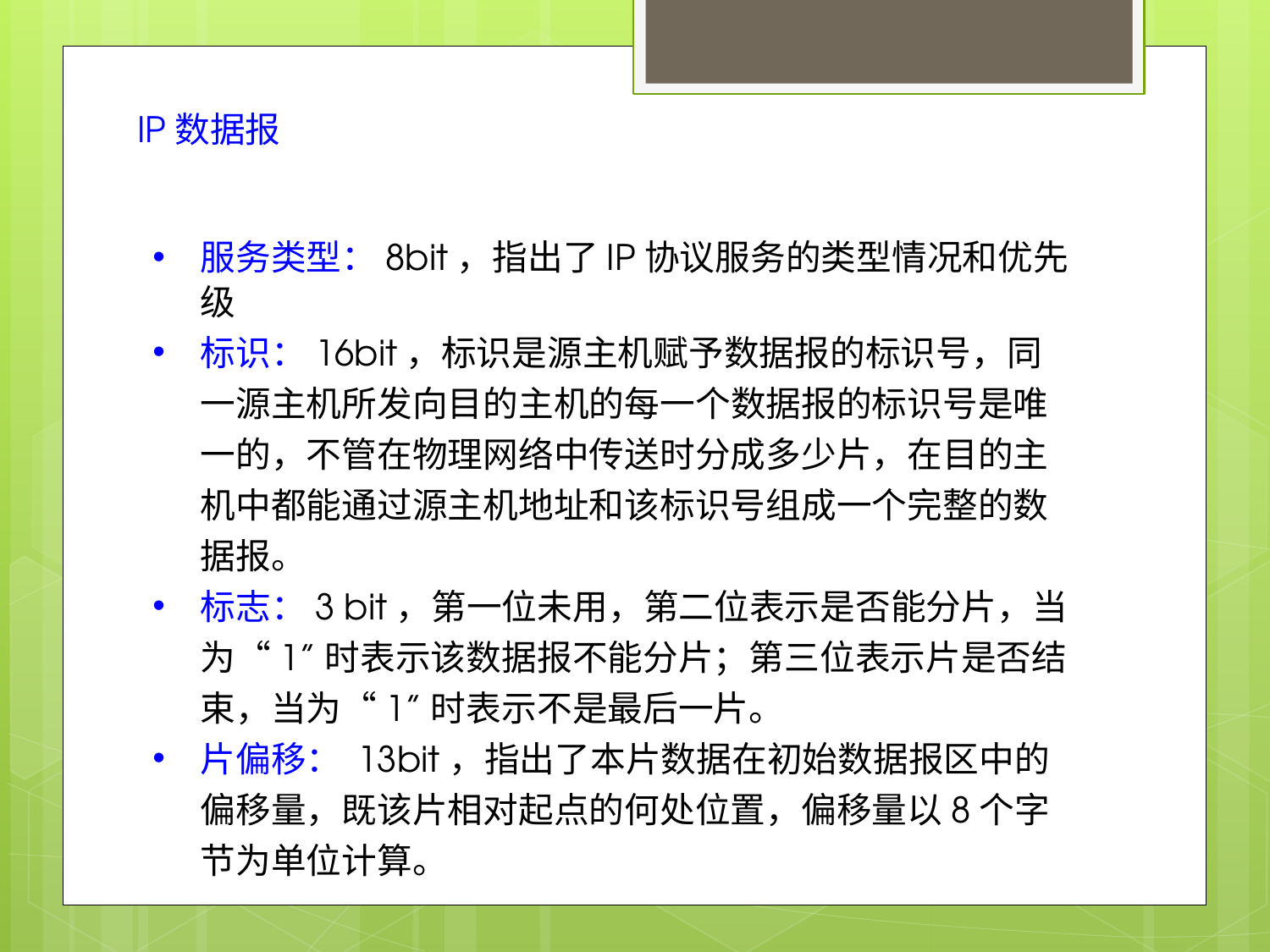

# IP数据报
服务类型：8bit，指出了IP协议服务的类型情况和优先级
标识：16bit，标识是源主机赋予数据报的标识号，同一源主机所发向目的主机的每一个数据报的标识号是唯一的，不管在物理网络中传送时分成多少片，在目的主机中都能通过源主机地址和该标识号组成一个完整的数据报。
标志：3 bit，第一位未用，第二位表示是否能分片，当为“1”时表示该数据报不能分片；第三位表示片是否结束，当为“1”时表示不是最后一片。
片偏移： 13bit，指出了本片数据在初始数据报区中的偏移量，既该片相对起点的何处位置，偏移量以8个字节为单位计算。